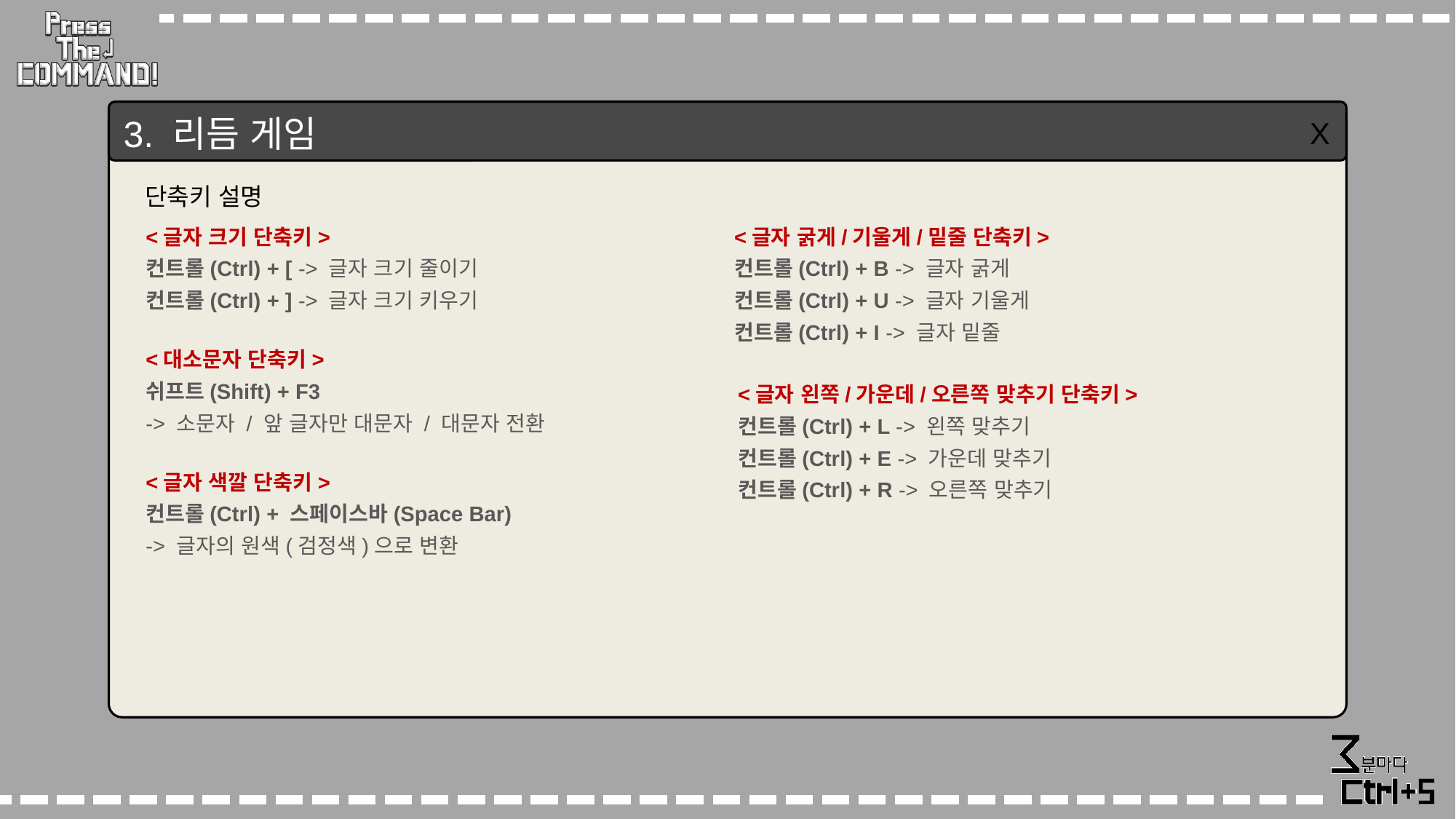

3. 리듬 게임
X
단축키 설명
<글자 크기 단축키>
컨트롤(Ctrl) + [ -> 글자 크기 줄이기
컨트롤(Ctrl) + ] -> 글자 크기 키우기
<글자 굵게/기울게/밑줄 단축키>
컨트롤(Ctrl) + B -> 글자 굵게
컨트롤(Ctrl) + U -> 글자 기울게
컨트롤(Ctrl) + I -> 글자 밑줄
<대소문자 단축키>
쉬프트(Shift) + F3
-> 소문자 / 앞 글자만 대문자 / 대문자 전환
<글자 왼쪽/가운데/오른쪽 맞추기 단축키>
컨트롤(Ctrl) + L -> 왼쪽 맞추기
컨트롤(Ctrl) + E -> 가운데 맞추기
컨트롤(Ctrl) + R -> 오른쪽 맞추기
<글자 색깔 단축키>
컨트롤(Ctrl) + 스페이스바(Space Bar)
-> 글자의 원색(검정색)으로 변환